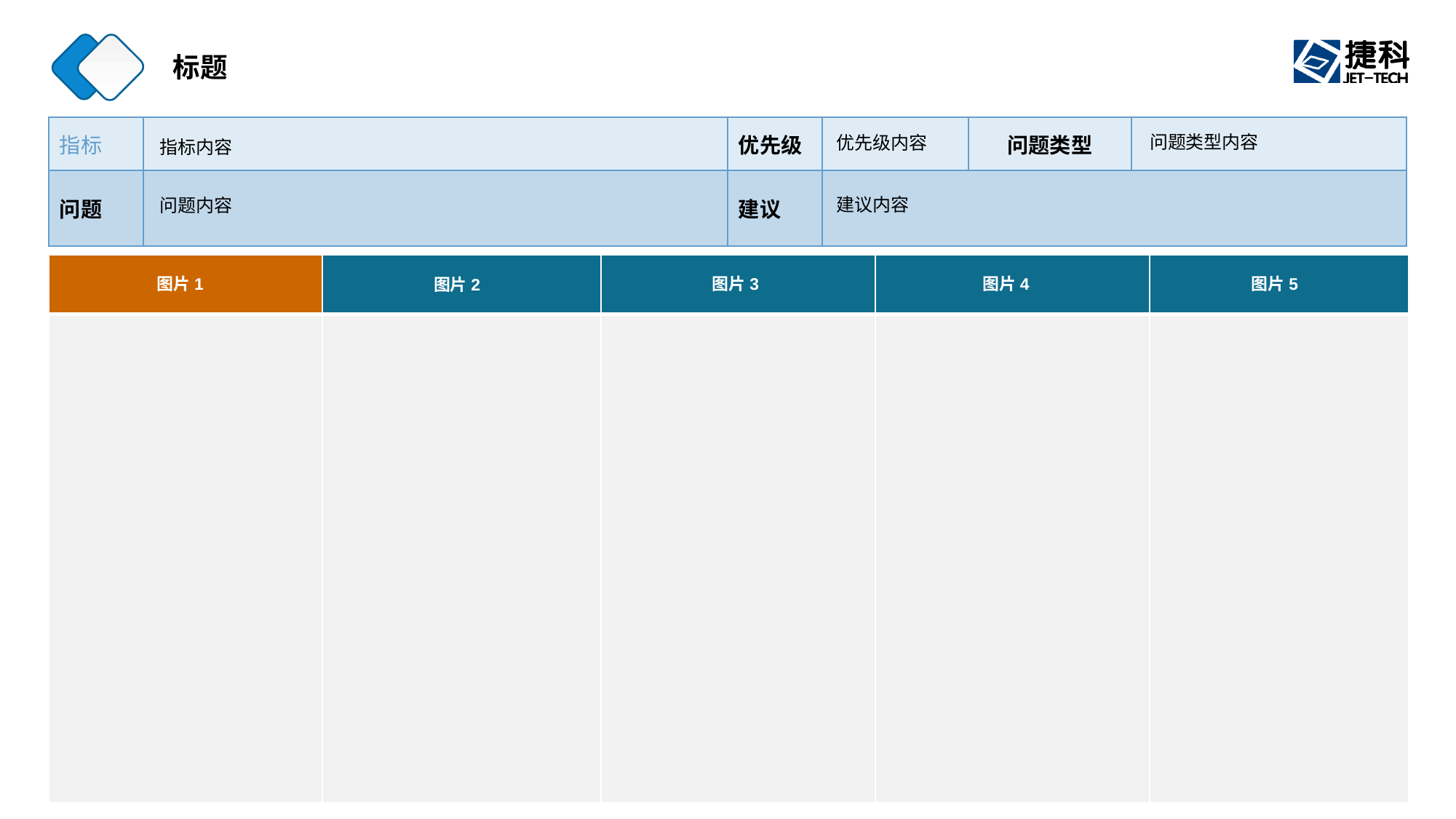

标题
问题类型内容
优先级内容
指标内容
建议内容
问题内容
图片4
图片5
图片1
图片3
图片2